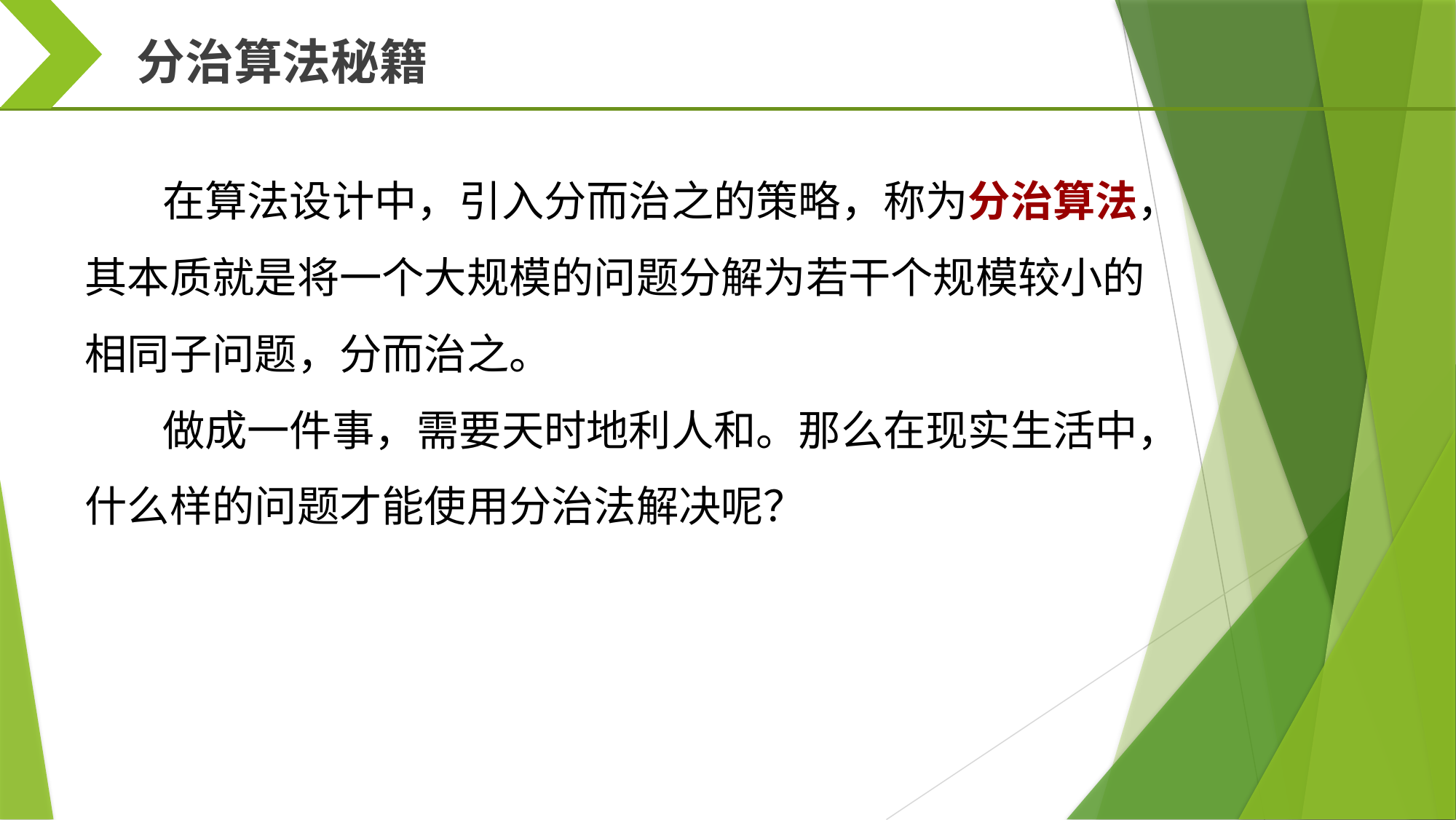

分治算法秘籍
在算法设计中，引入分而治之的策略，称为分治算法，其本质就是将一个大规模的问题分解为若干个规模较小的相同子问题，分而治之。
做成一件事，需要天时地利人和。那么在现实生活中，什么样的问题才能使用分治法解决呢？